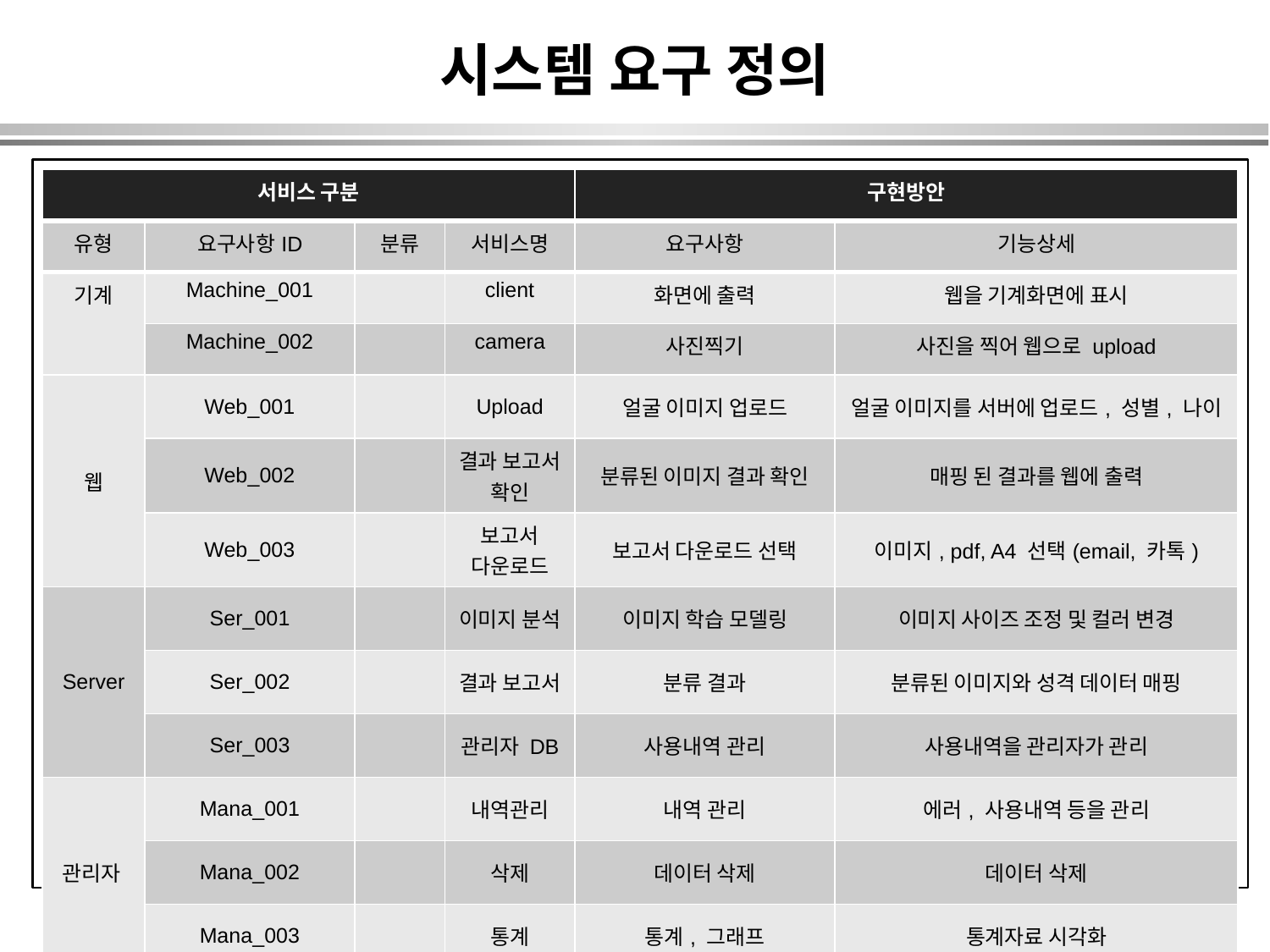

시스템 요구 정의
| 서비스 구분 |  |  |  | 구현방안 |  |
| --- | --- | --- | --- | --- | --- |
| 유형 | 요구사항ID | 분류 | 서비스명 | 요구사항 | 기능상세 |
| 기계 | Machine\_001 |  | client | 화면에 출력 | 웹을 기계화면에 표시 |
|  | Machine\_002 |  | camera | 사진찍기 | 사진을 찍어 웹으로 upload |
| 웹 | Web\_001 |  | Upload | 얼굴 이미지 업로드 | 얼굴 이미지를 서버에 업로드, 성별, 나이 |
|  | Web\_002 |  | 결과 보고서 확인 | 분류된 이미지 결과 확인 | 매핑 된 결과를 웹에 출력 |
|  | Web\_003 |  | 보고서 다운로드 | 보고서 다운로드 선택 | 이미지, pdf, A4 선택(email, 카톡) |
| Server | Ser\_001 |  | 이미지 분석 | 이미지 학습 모델링 | 이미지 사이즈 조정 및 컬러 변경 |
|  | Ser\_002 |  | 결과 보고서 | 분류 결과 | 분류된 이미지와 성격 데이터 매핑 |
|  | Ser\_003 |  | 관리자 DB | 사용내역 관리 | 사용내역을 관리자가 관리 |
| 관리자 | Mana\_001 |  | 내역관리 | 내역 관리 | 에러, 사용내역 등을 관리 |
|  | Mana\_002 |  | 삭제 | 데이터 삭제 | 데이터 삭제 |
|  | Mana\_003 |  | 통계 | 통계, 그래프 | 통계자료 시각화 |
5